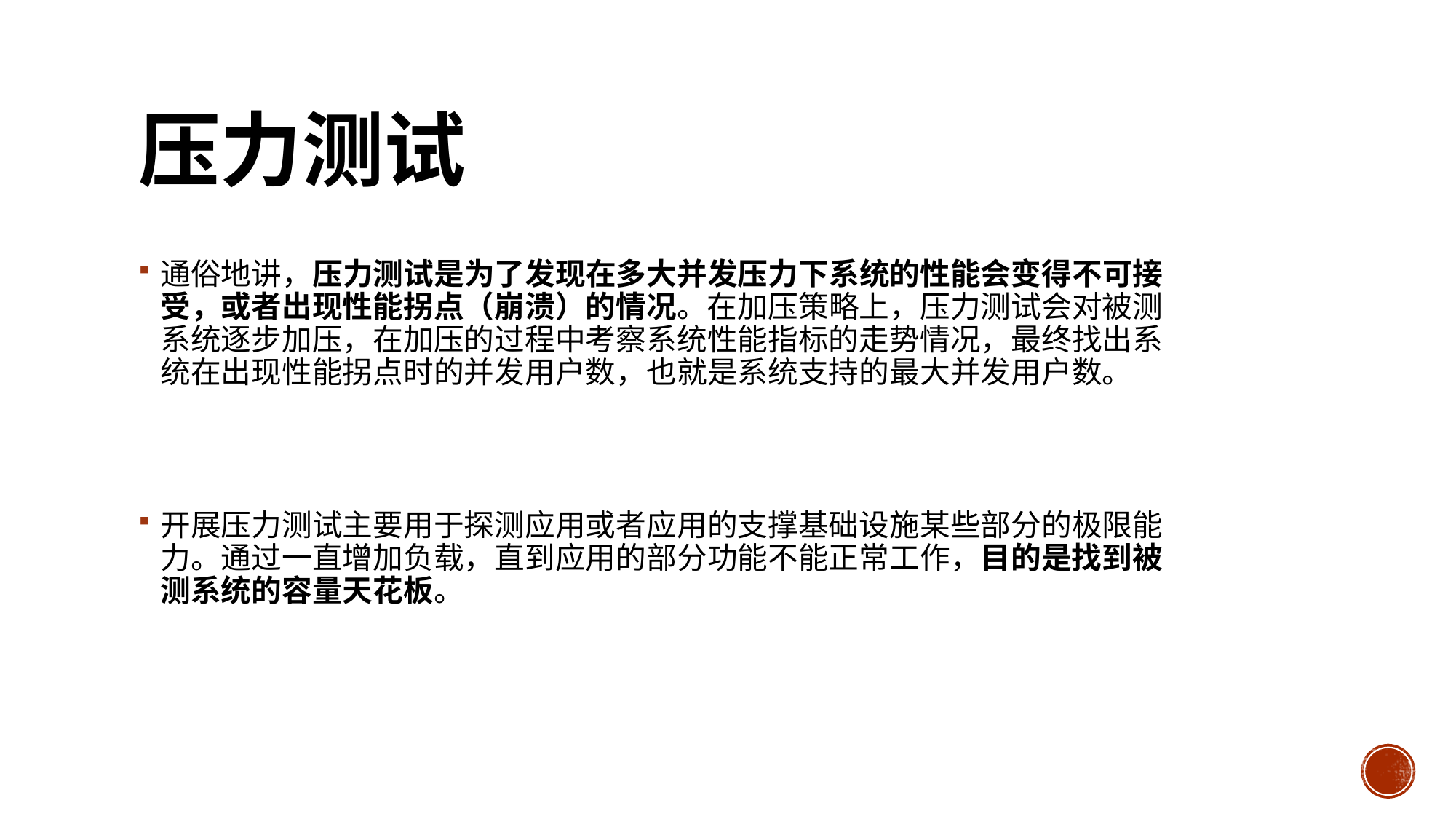

# 压力测试
通俗地讲，压力测试是为了发现在多大并发压力下系统的性能会变得不可接受，或者出现性能拐点（崩溃）的情况。在加压策略上，压力测试会对被测系统逐步加压，在加压的过程中考察系统性能指标的走势情况，最终找出系统在出现性能拐点时的并发用户数，也就是系统支持的最大并发用户数。

开展压力测试主要用于探测应用或者应用的支撑基础设施某些部分的极限能力。通过一直增加负载，直到应用的部分功能不能正常工作，目的是找到被测系统的容量天花板。